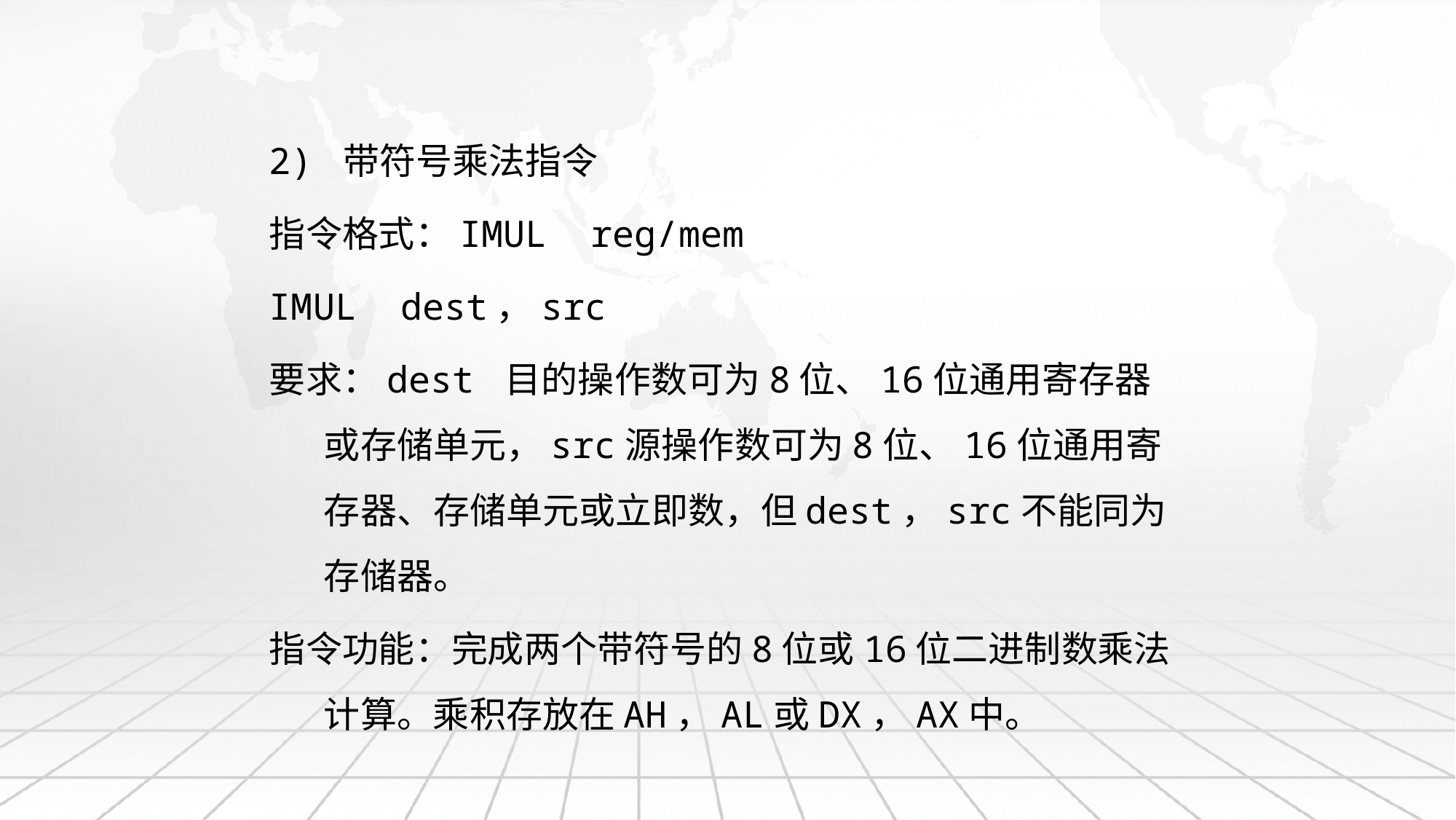

2) 带符号乘法指令
指令格式：IMUL  reg/mem
IMUL  dest，src
要求：dest 目的操作数可为8位、16位通用寄存器或存储单元，src源操作数可为8位、16位通用寄存器、存储单元或立即数，但dest，src不能同为存储器。
指令功能：完成两个带符号的8位或16位二进制数乘法计算。乘积存放在AH，AL或DX，AX中。